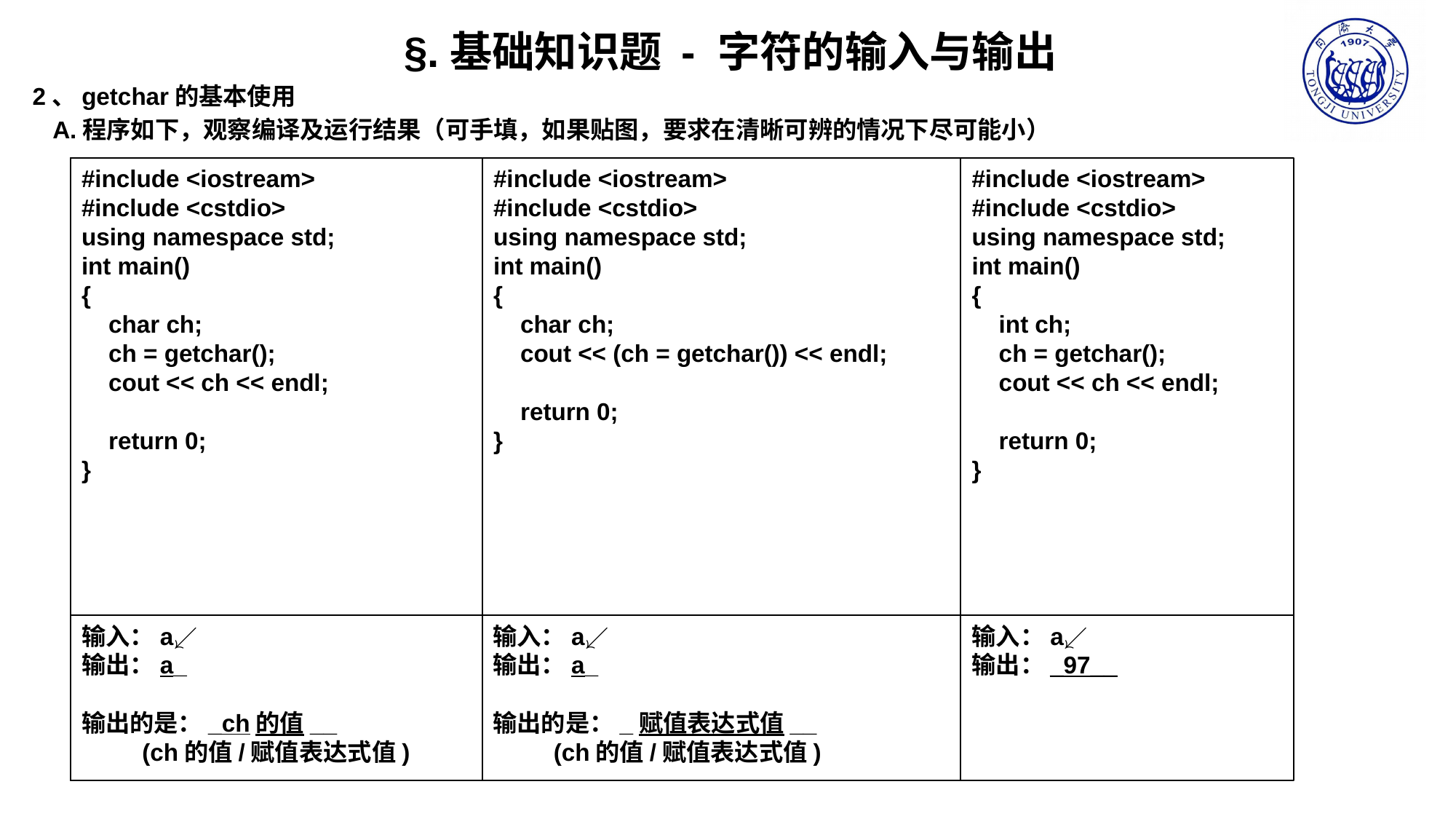

§.基础知识题 - 字符的输入与输出
2、getchar的基本使用
   A.程序如下，观察编译及运行结果（可手填，如果贴图，要求在清晰可辨的情况下尽可能小）
#include <iostream>
#include <cstdio>
using namespace std;
int main()
{
    char ch;
    cout << (ch = getchar()) << endl;

    return 0;
}
#include <iostream>
#include <cstdio>
using namespace std;
int main()
{
    int ch;
    ch = getchar();
    cout << ch << endl;

    return 0;
}
#include <iostream>
#include <cstdio>
using namespace std;
int main()
{
    char ch;
    ch = getchar();
    cout << ch << endl;

    return 0;
}

输入：a↙
输出：a_

输出的是：_ch的值__
         (ch的值/赋值表达式值)
输入：a↙
输出：a_

输出的是：_赋值表达式值__
         (ch的值/赋值表达式值)
输入：a↙
输出：_97__